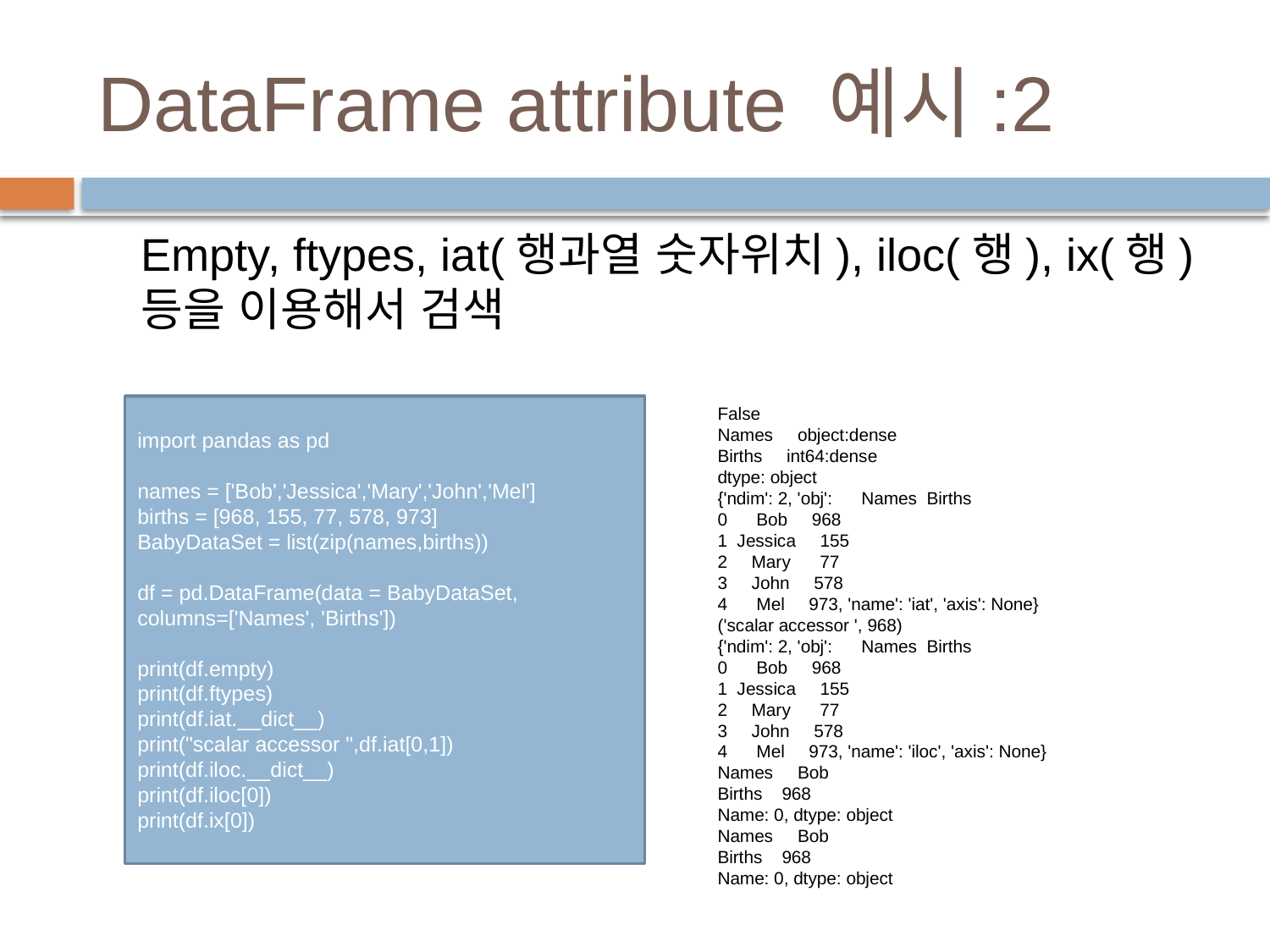

# DataFrame attribute 예시:2
Empty, ftypes, iat(행과열 숫자위치), iloc(행), ix(행) 등을 이용해서 검색
import pandas as pd

names = ['Bob','Jessica','Mary','John','Mel']
births = [968, 155, 77, 578, 973]
BabyDataSet = list(zip(names,births))

df = pd.DataFrame(data = BabyDataSet, columns=['Names', 'Births'])

print(df.empty)
print(df.ftypes)
print(df.iat.__dict__)
print("scalar accessor ",df.iat[0,1])
print(df.iloc.__dict__)
print(df.iloc[0])
print(df.ix[0])
False
Names     object:dense
Births     int64:dense
dtype: object
{'ndim': 2, 'obj':      Names  Births
0      Bob     968
1  Jessica     155
2     Mary      77
3     John     578
4      Mel     973, 'name': 'iat', 'axis': None}
('scalar accessor ', 968)
{'ndim': 2, 'obj':      Names  Births
0      Bob     968
1  Jessica     155
2     Mary      77
3     John     578
4      Mel     973, 'name': 'iloc', 'axis': None}
Names     Bob
Births    968
Name: 0, dtype: object
Names     Bob
Births    968
Name: 0, dtype: object